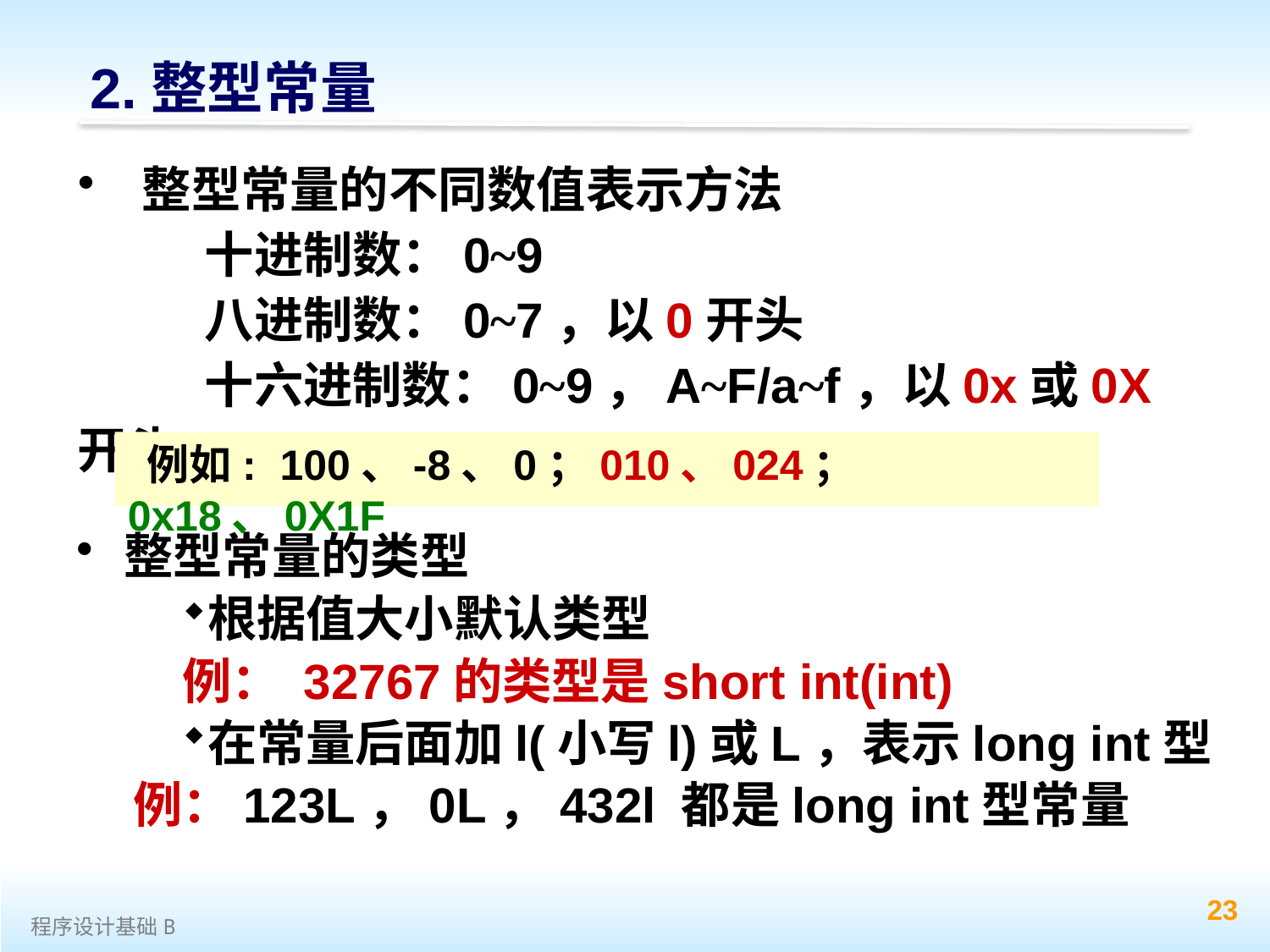

2.整型常量
  整型常量的不同数值表示方法
	十进制数：0~9
	八进制数：0~7，以0开头
	十六进制数：0~9，A~F/a~f，以0x或0X开头
 例如:  100、-8、0；010、024；0x18、0X1F
整型常量的类型
根据值大小默认类型
例： 32767的类型是short int(int)
在常量后面加l(小写l)或L，表示long int型
    例：123L，0L，432l 都是long int型常量
23